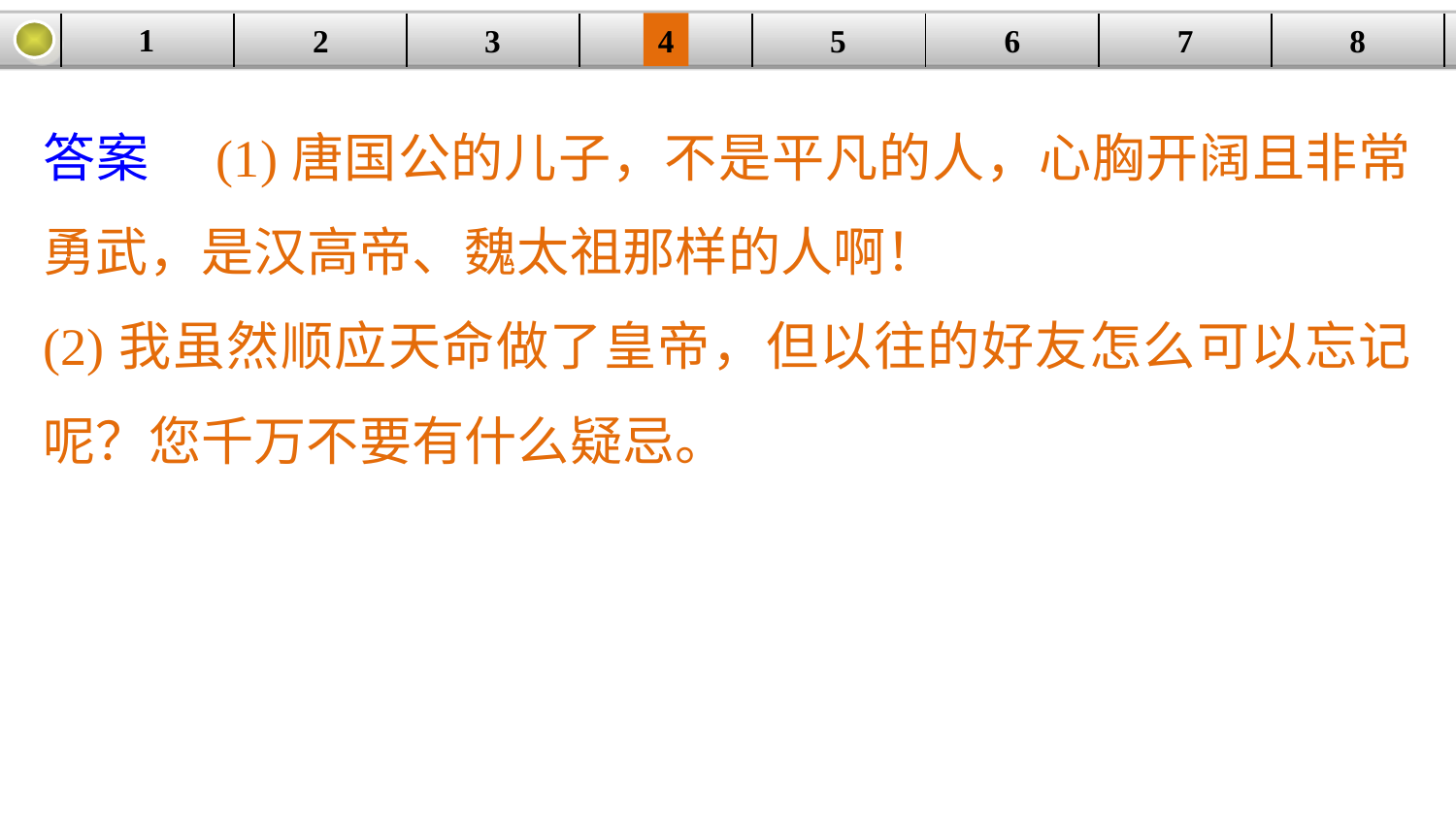

1
3
4
5
6
8
2
|  |  |  |  |  |  |  |  |
| --- | --- | --- | --- | --- | --- | --- | --- |
7

答案　(1)唐国公的儿子，不是平凡的人，心胸开阔且非常勇武，是汉高帝、魏太祖那样的人啊！
(2)我虽然顺应天命做了皇帝，但以往的好友怎么可以忘记呢？您千万不要有什么疑忌。